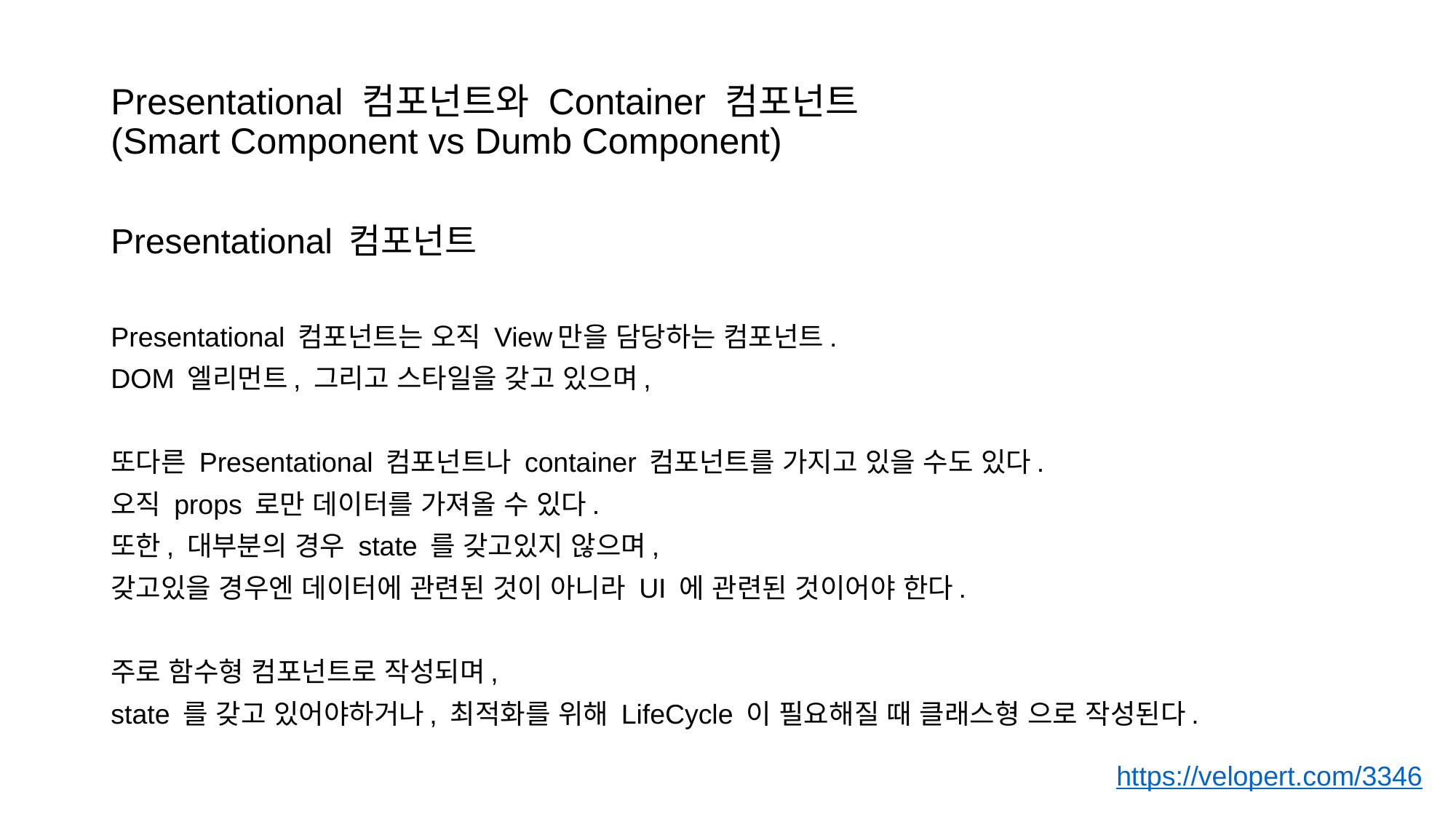

# Presentational 컴포넌트와 Container 컴포넌트 (Smart Component vs Dumb Component)
Presentational 컴포넌트

Presentational 컴포넌트는 오직 View만을 담당하는 컴포넌트.
DOM 엘리먼트, 그리고 스타일을 갖고 있으며,

또다른 Presentational 컴포넌트나 container 컴포넌트를 가지고 있을 수도 있다.
오직 props 로만 데이터를 가져올 수 있다.
또한, 대부분의 경우 state 를 갖고있지 않으며,
갖고있을 경우엔 데이터에 관련된 것이 아니라 UI 에 관련된 것이어야 한다.

주로 함수형 컴포넌트로 작성되며,
state 를 갖고 있어야하거나, 최적화를 위해 LifeCycle 이 필요해질 때 클래스형 으로 작성된다.
https://velopert.com/3346